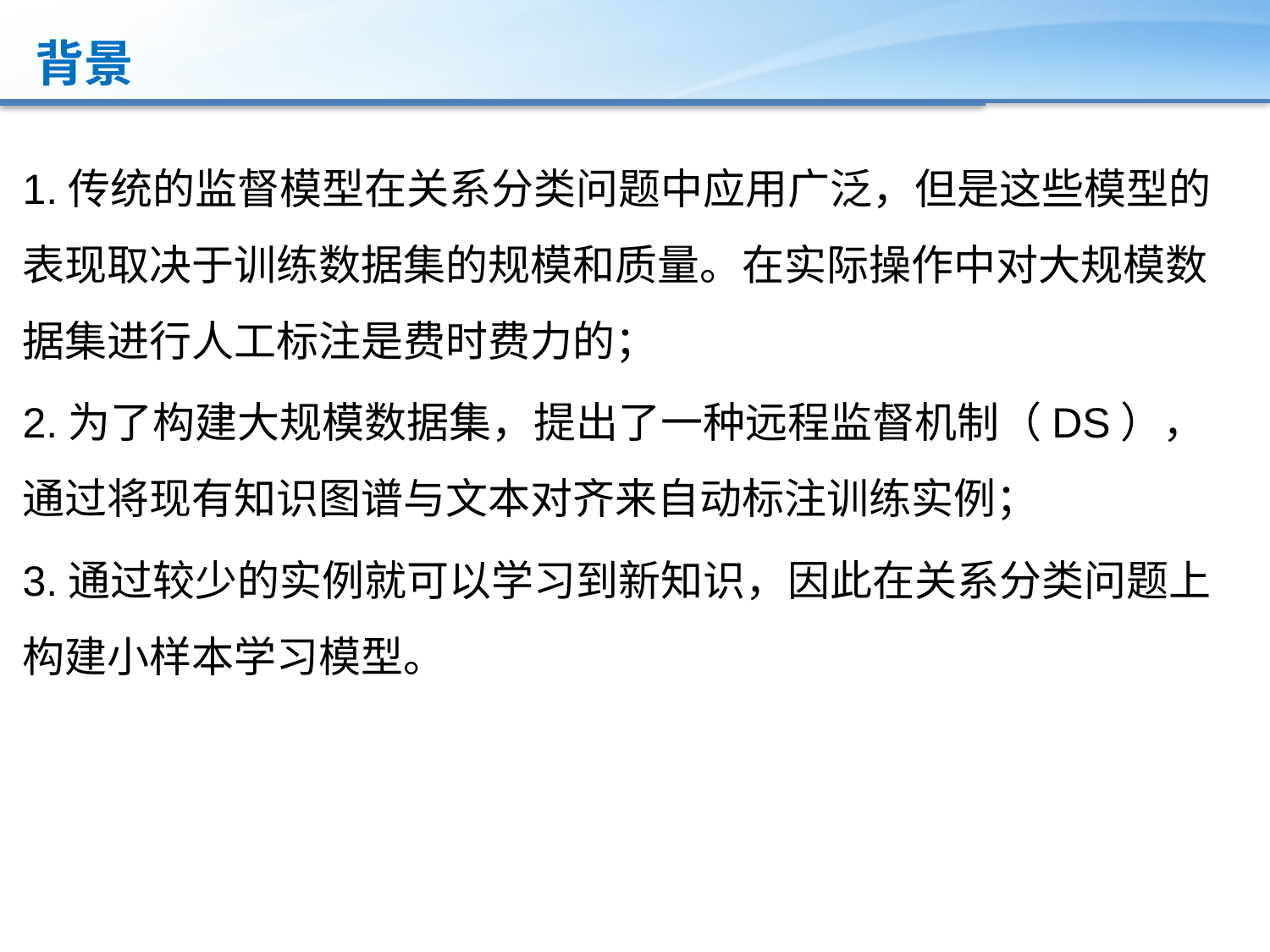

背景
1.传统的监督模型在关系分类问题中应用广泛，但是这些模型的表现取决于训练数据集的规模和质量。在实际操作中对大规模数据集进行人工标注是费时费力的；
2.为了构建大规模数据集，提出了一种远程监督机制（DS），通过将现有知识图谱与文本对齐来自动标注训练实例；
3.通过较少的实例就可以学习到新知识，因此在关系分类问题上构建小样本学习模型。